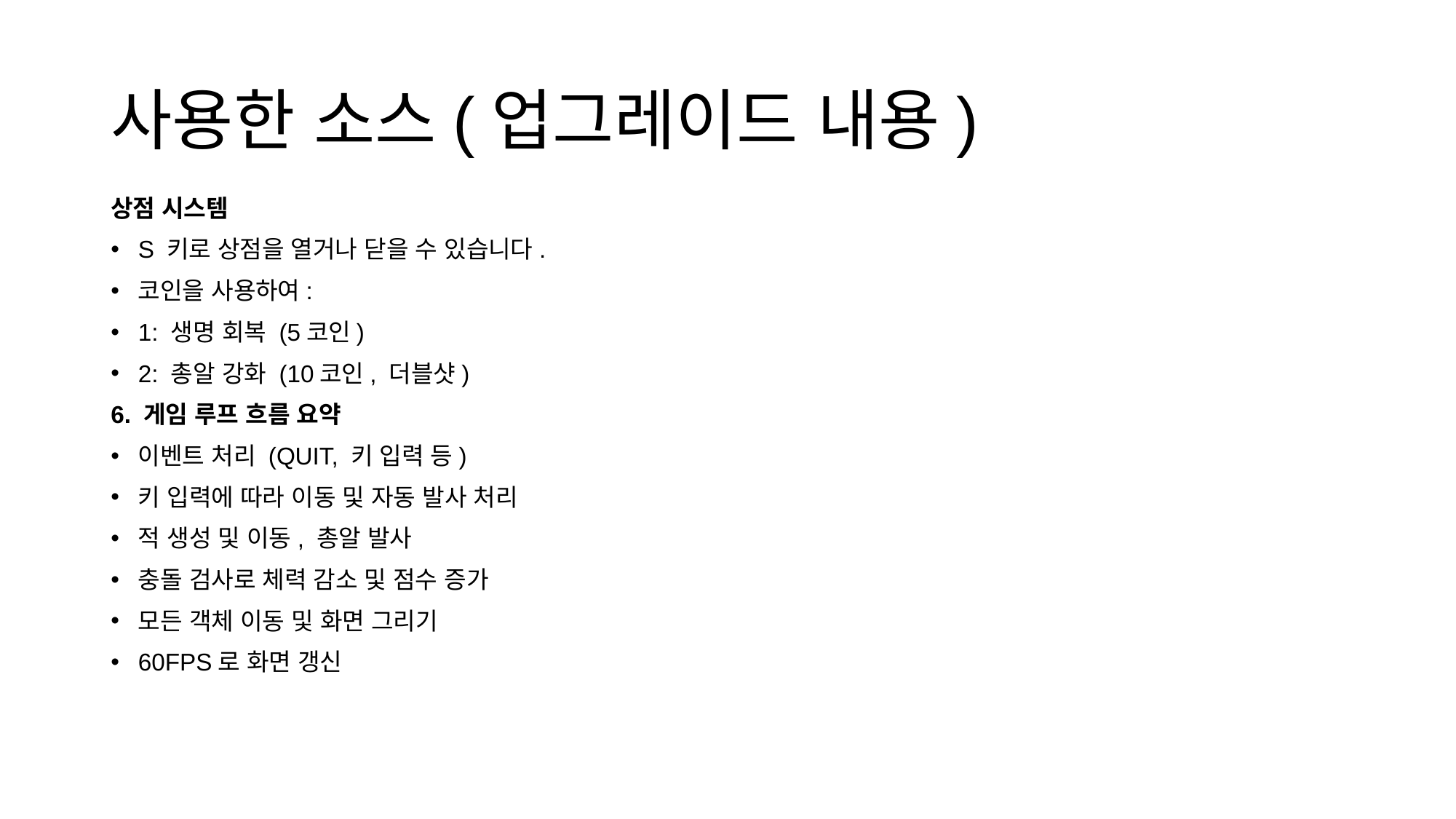

# 사용한 소스(업그레이드 내용)
상점 시스템
S 키로 상점을 열거나 닫을 수 있습니다.
코인을 사용하여:
1: 생명 회복 (5코인)
2: 총알 강화 (10코인, 더블샷)
6. 게임 루프 흐름 요약
이벤트 처리 (QUIT, 키 입력 등)
키 입력에 따라 이동 및 자동 발사 처리
적 생성 및 이동, 총알 발사
충돌 검사로 체력 감소 및 점수 증가
모든 객체 이동 및 화면 그리기
60FPS로 화면 갱신